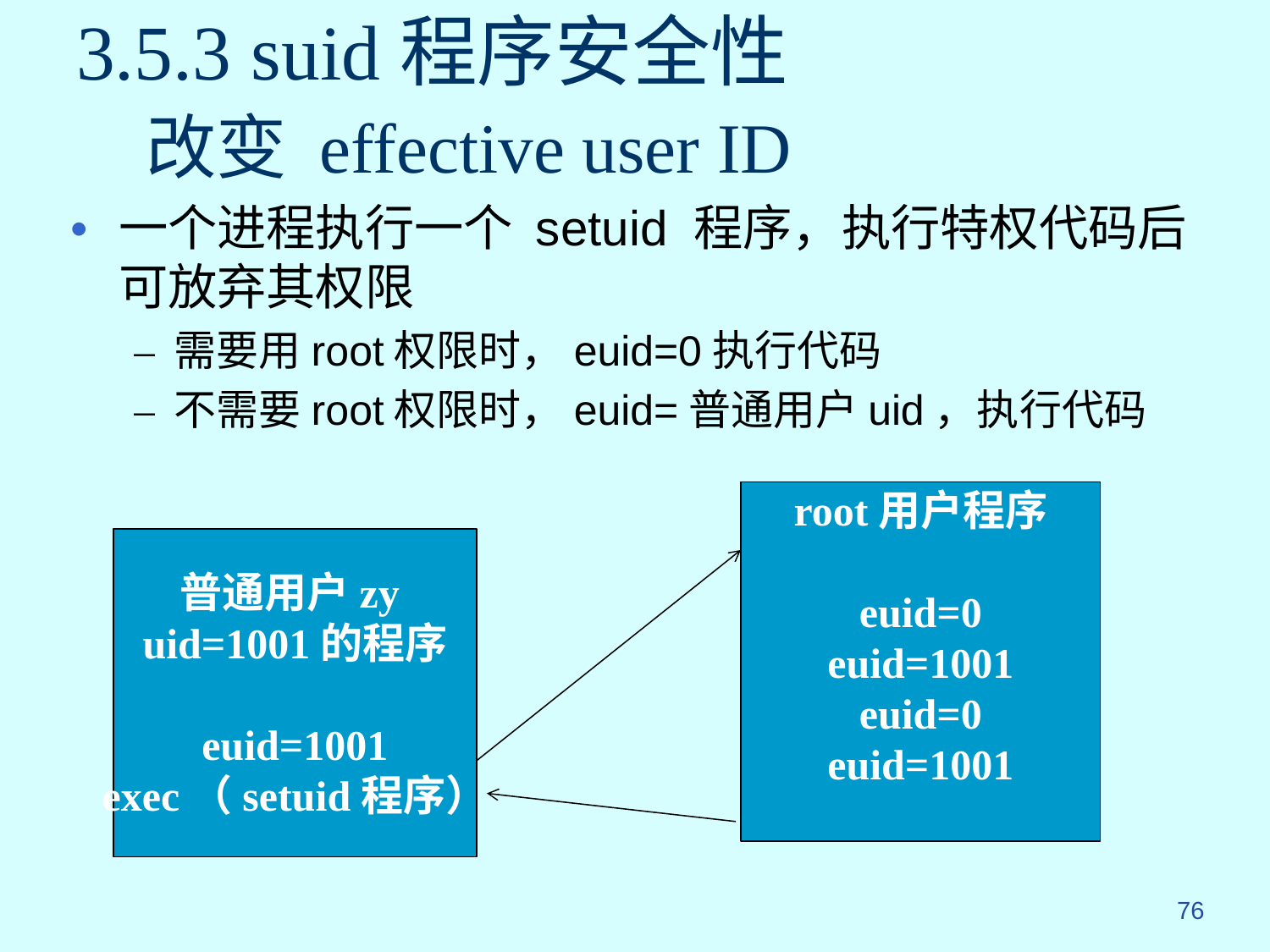

# 3.5.3 suid程序安全性 改变 effective user ID
一个进程执行一个 setuid 程序，执行特权代码后可放弃其权限
需要用root权限时，euid=0执行代码
不需要root权限时，euid=普通用户uid，执行代码
root用户程序

euid=0
euid=1001
euid=0
euid=1001

普通用户zy
uid=1001的程序

euid=1001
exec（setuid程序）
76
76